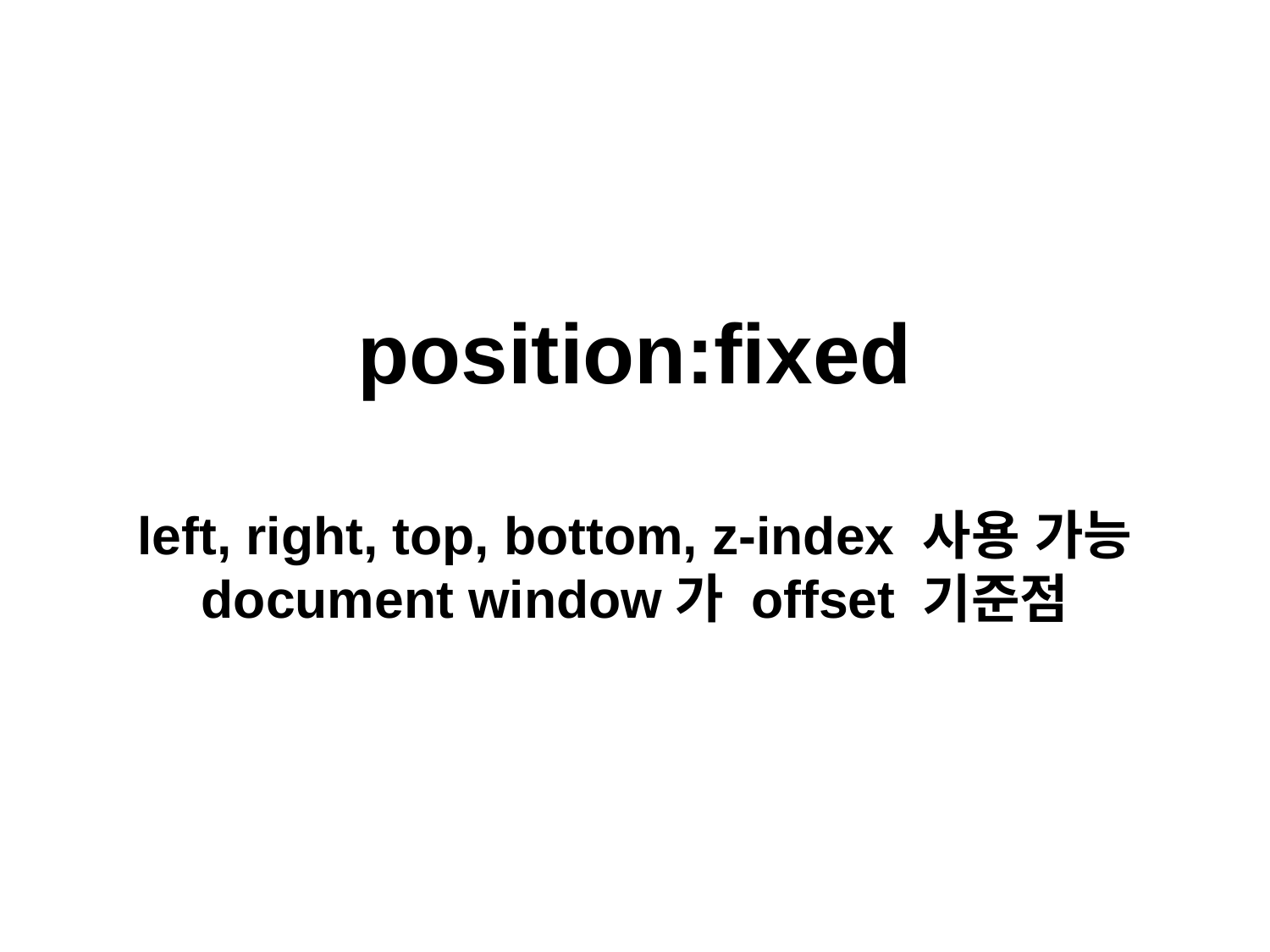

# position:fixed

left, right, top, bottom, z-index 사용 가능
document window가 offset 기준점